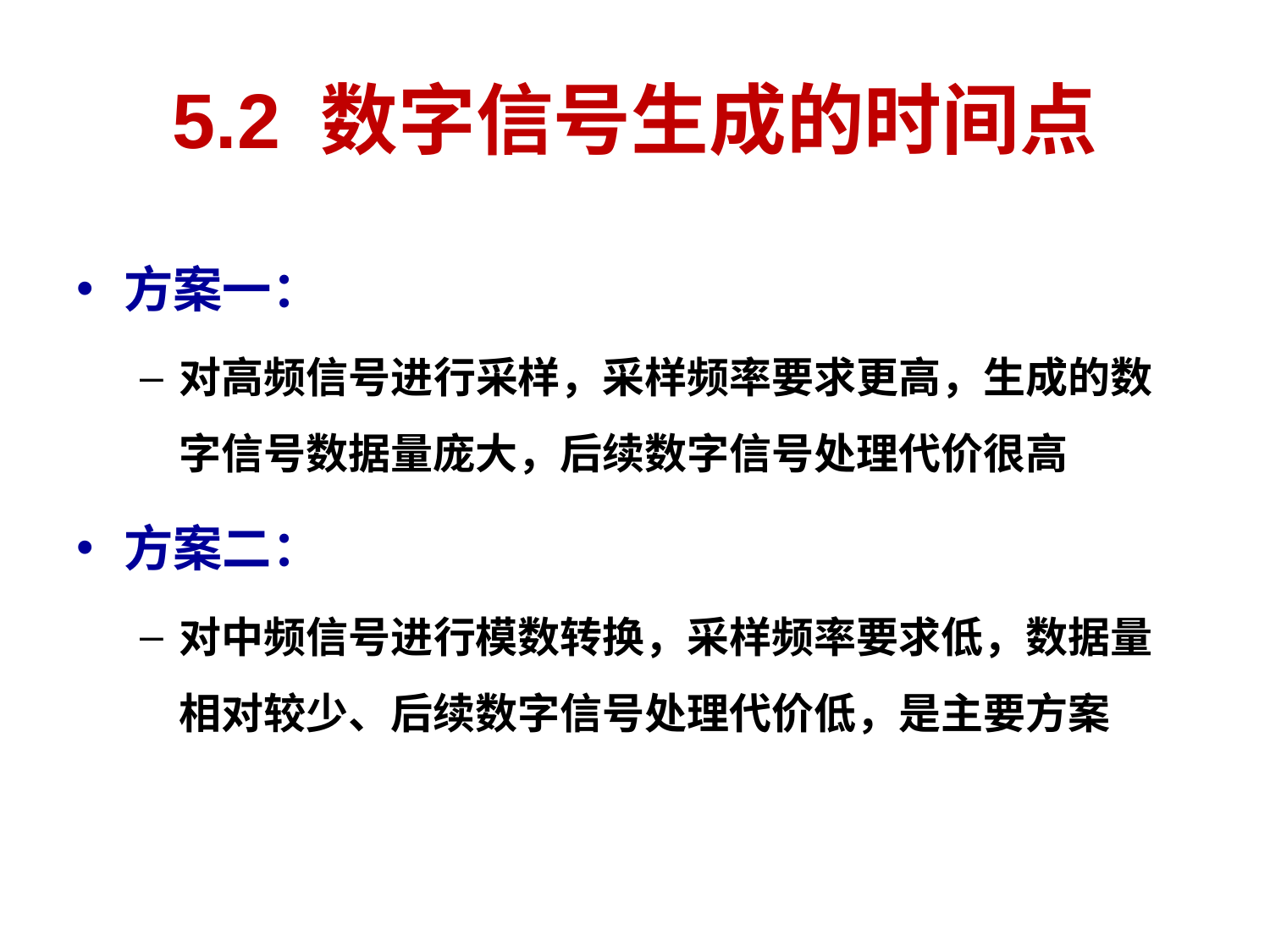

# 5.2 数字信号生成的时间点
方案一：
对高频信号进行采样，采样频率要求更高，生成的数字信号数据量庞大，后续数字信号处理代价很高
方案二：
对中频信号进行模数转换，采样频率要求低，数据量相对较少、后续数字信号处理代价低，是主要方案